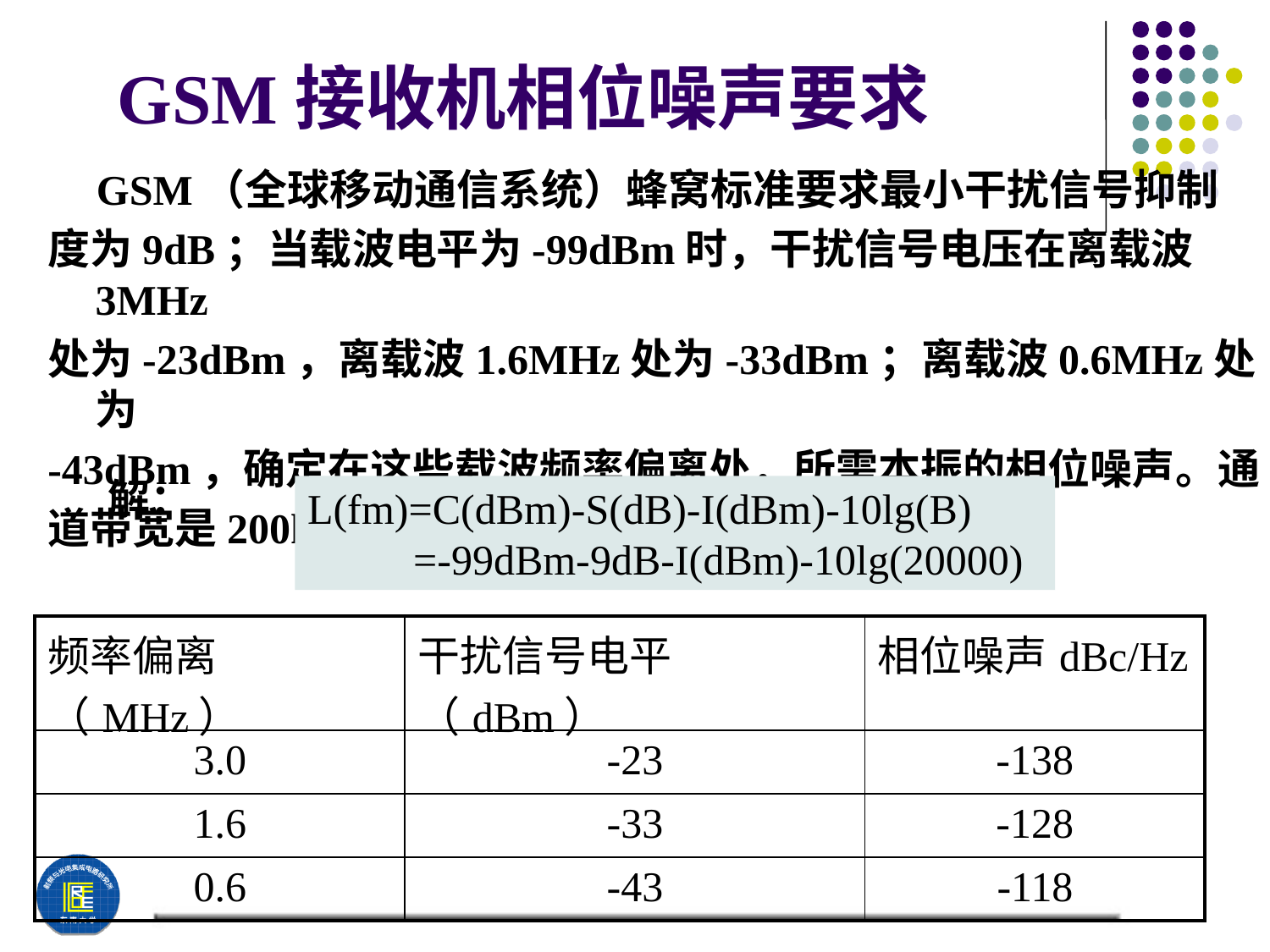

# GSM接收机相位噪声要求
       GSM（全球移动通信系统）蜂窝标准要求最小干扰信号抑制
度为9dB；当载波电平为-99dBm时，干扰信号电压在离载波3MHz
处为-23dBm，离载波1.6MHz处为-33dBm；离载波0.6MHz处为
-43dBm，确定在这些载波频率偏离处，所需本振的相位噪声。通
道带宽是200kHz。
解：
L(fm)=C(dBm)-S(dB)-I(dBm)-10lg(B)
          =-99dBm-9dB-I(dBm)-10lg(20000)
| 频率偏离（MHz） | 干扰信号电平（dBm） | 相位噪声dBc/Hz |
| --- | --- | --- |
| 3.0 | -23 | -138 |
| 1.6 | -33 | -128 |
| 0.6 | -43 | -118 |